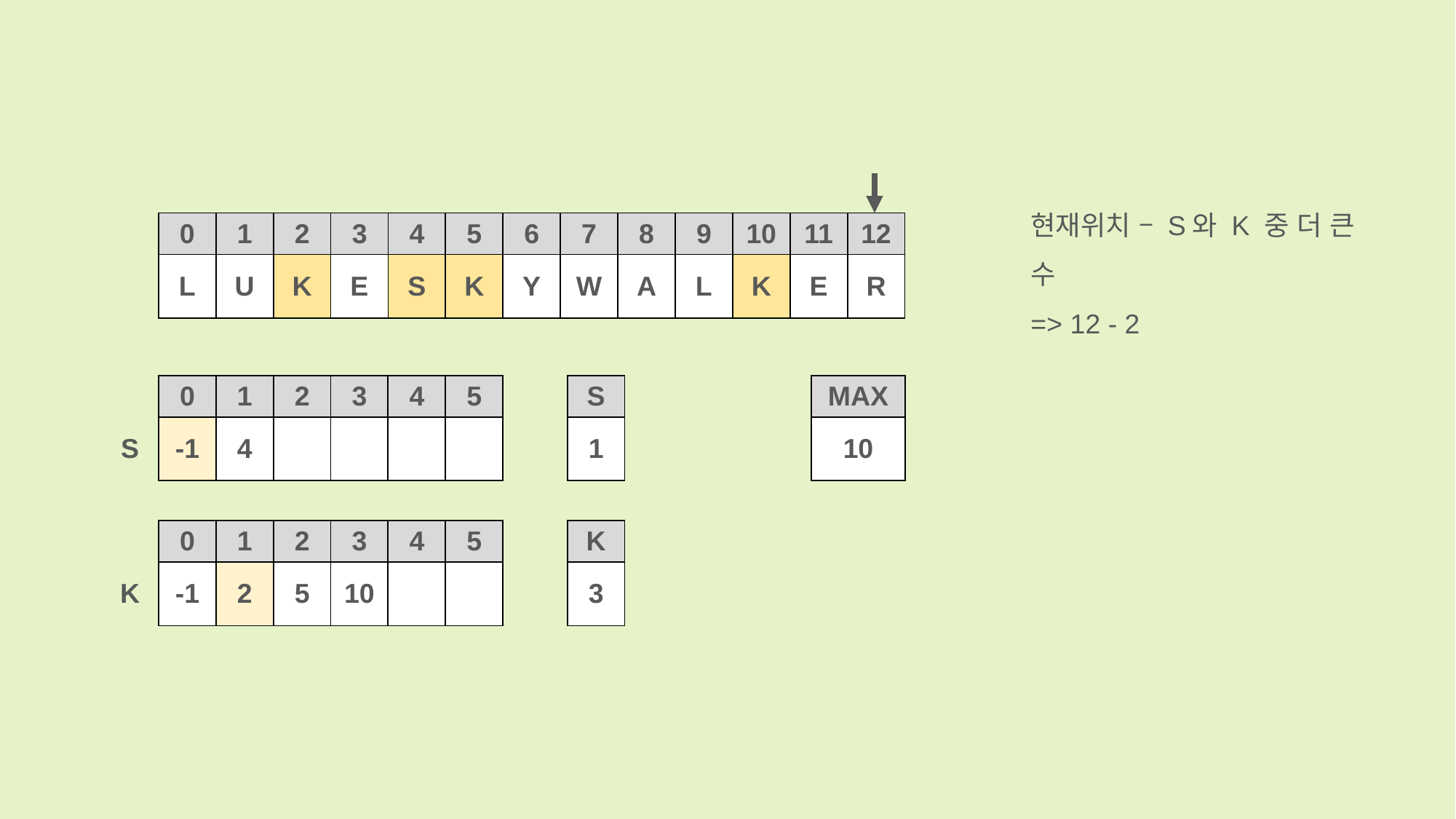

현재위치 – S와 K 중 더 큰 수
=> 12 - 2
| 0 | 1 | 2 | 3 | 4 | 5 | 6 | 7 | 8 | 9 | 10 | 11 | 12 |
| --- | --- | --- | --- | --- | --- | --- | --- | --- | --- | --- | --- | --- |
| L | U | K | E | S | K | Y | W | A | L | K | E | R |
|  | 0 | 1 | 2 | 3 | 4 | 5 |
| --- | --- | --- | --- | --- | --- | --- |
| S | -1 | 4 |  |  |  |  |
| S |
| --- |
| 1 |
| MAX |
| --- |
| 10 |
|  | 0 | 1 | 2 | 3 | 4 | 5 |
| --- | --- | --- | --- | --- | --- | --- |
| K | -1 | 2 | 5 | 10 |  |  |
| K |
| --- |
| 3 |